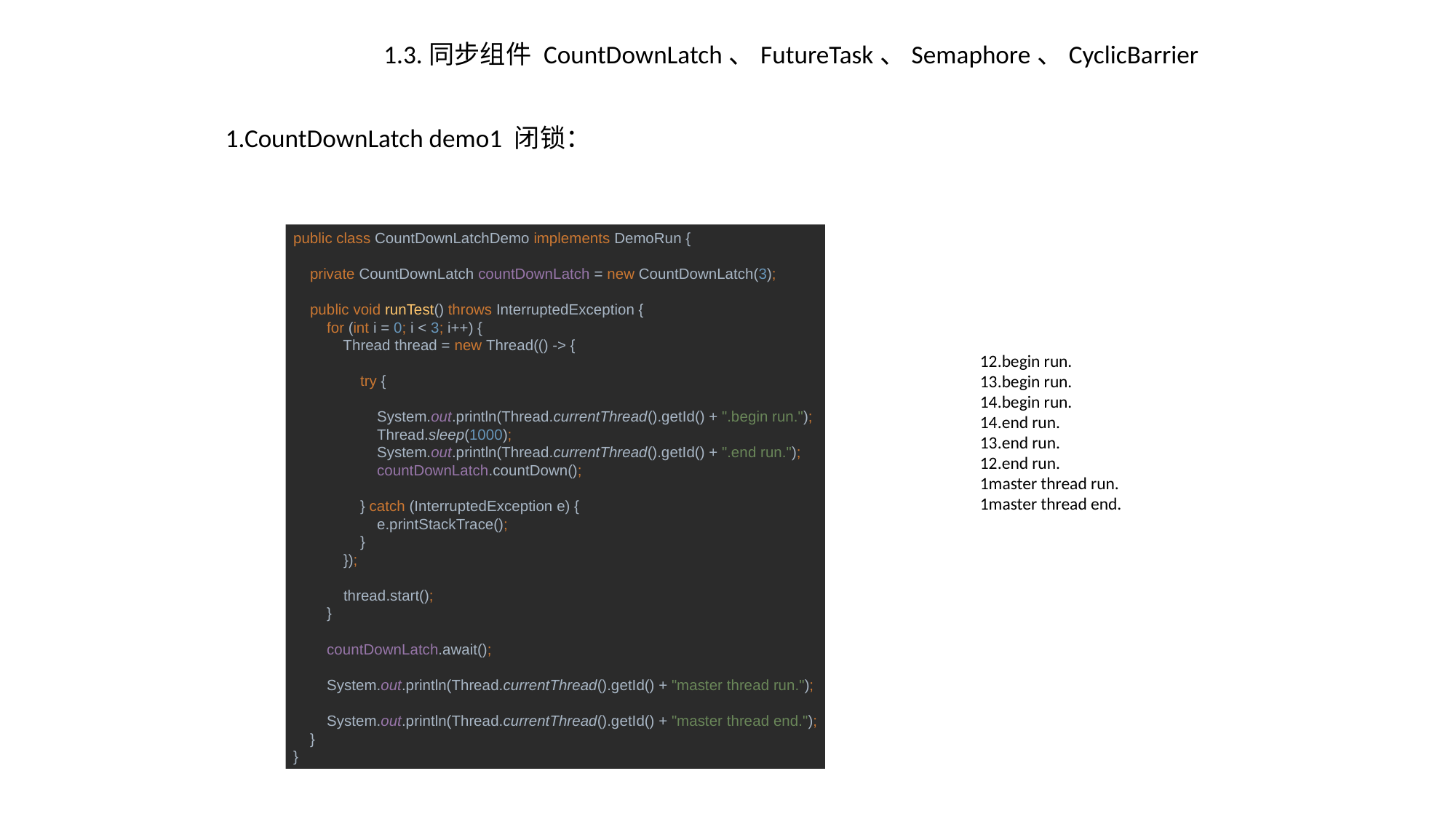

1.3.同步组件 CountDownLatch、FutureTask、Semaphore、CyclicBarrier
1.CountDownLatch demo1 闭锁：
public class CountDownLatchDemo implements DemoRun {
    private CountDownLatch countDownLatch = new CountDownLatch(3);
    public void runTest() throws InterruptedException {
        for (int i = 0; i < 3; i++) {
            Thread thread = new Thread(() -> {
                try {
                    System.out.println(Thread.currentThread().getId() + ".begin run.");
                    Thread.sleep(1000);
                    System.out.println(Thread.currentThread().getId() + ".end run.");
                    countDownLatch.countDown();
                } catch (InterruptedException e) {
                    e.printStackTrace();
                }
            });
            thread.start();
        }
        countDownLatch.await();
        System.out.println(Thread.currentThread().getId() + "master thread run.");
        System.out.println(Thread.currentThread().getId() + "master thread end.");
    }
}
12.begin run.
13.begin run.
14.begin run.
14.end run.
13.end run.
12.end run.
1master thread run.
1master thread end.